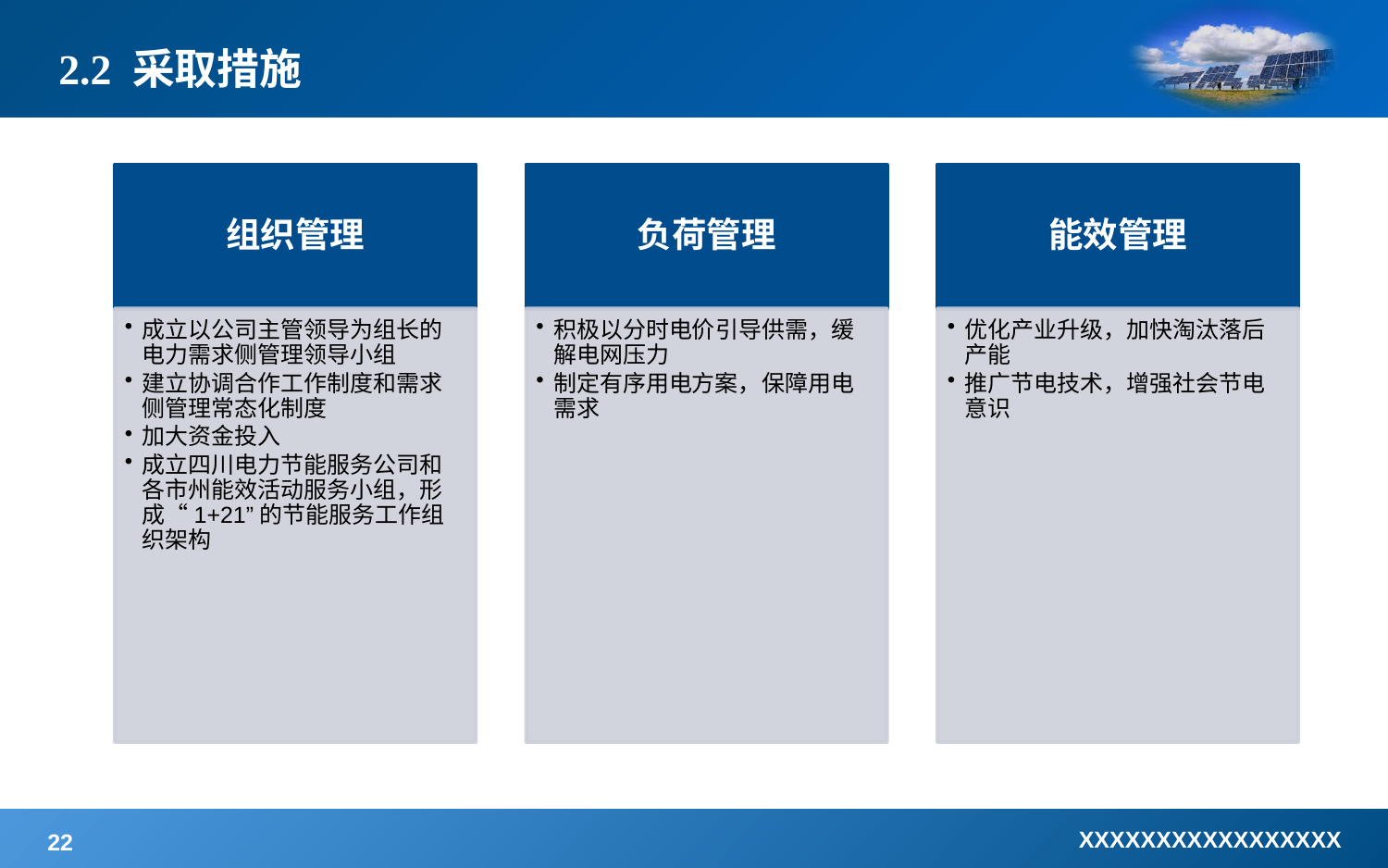

# 2.2 采取措施
组织管理
成立以公司主管领导为组长的电力需求侧管理领导小组
建立协调合作工作制度和需求侧管理常态化制度
加大资金投入
成立四川电力节能服务公司和各市州能效活动服务小组，形成“1+21”的节能服务工作组织架构
负荷管理
积极以分时电价引导供需，缓解电网压力
制定有序用电方案，保障用电需求

能效管理
优化产业升级，加快淘汰落后产能
推广节电技术，增强社会节电意识